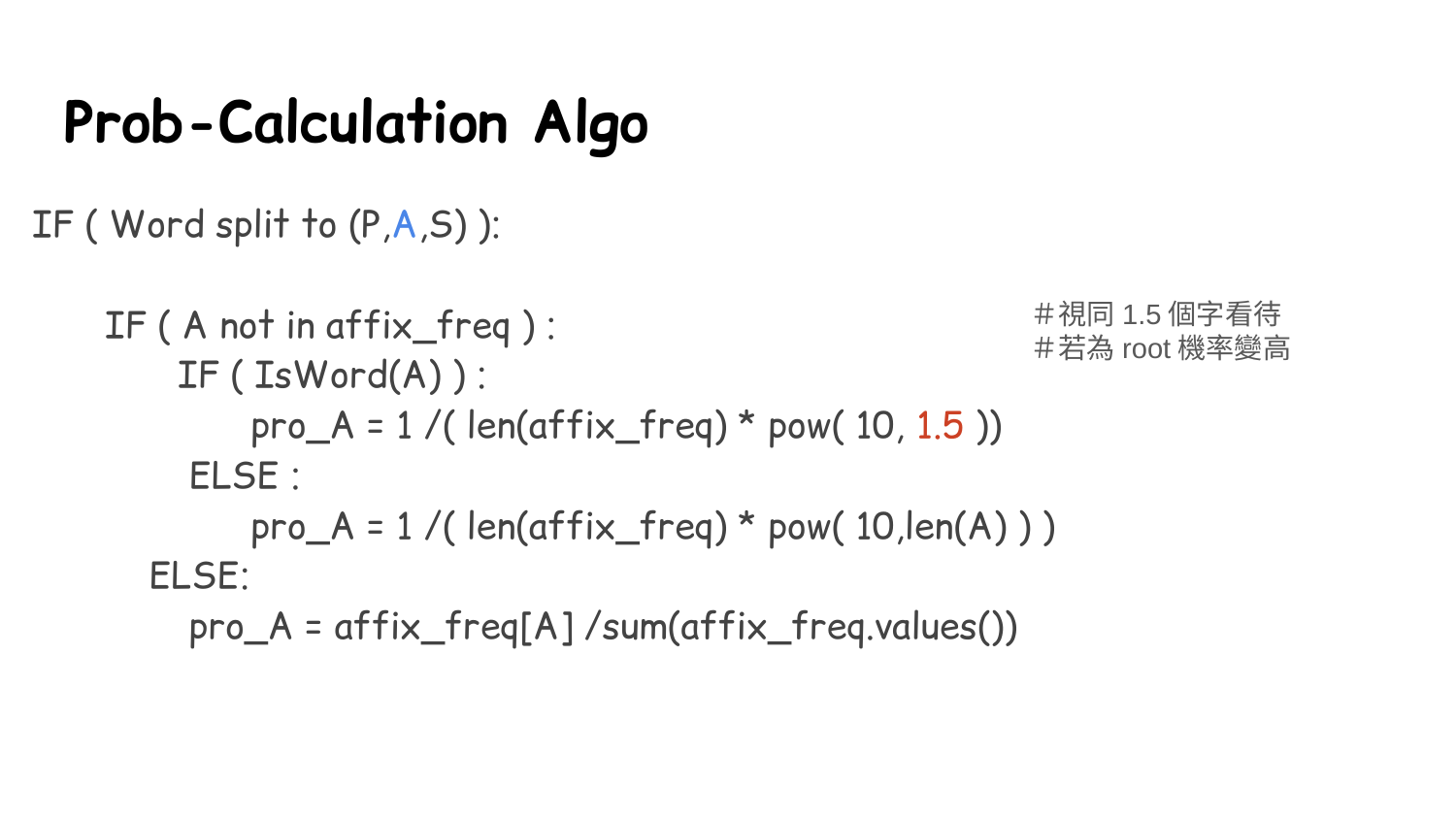

# Prob-Calculation Algo
IF ( Word split to (P,A,S) ):

IF ( A not in affix_freq ) :
IF ( IsWord(A) ) :
pro_A = 1 /( len(affix_freq) * pow( 10, 1.5 ))
 ELSE :
pro_A = 1 /( len(affix_freq) * pow( 10,len(A) ) )
    ELSE:
 pro_A = affix_freq[A] /sum(affix_freq.values())

＃視同1.5個字看待
＃若為root機率變高